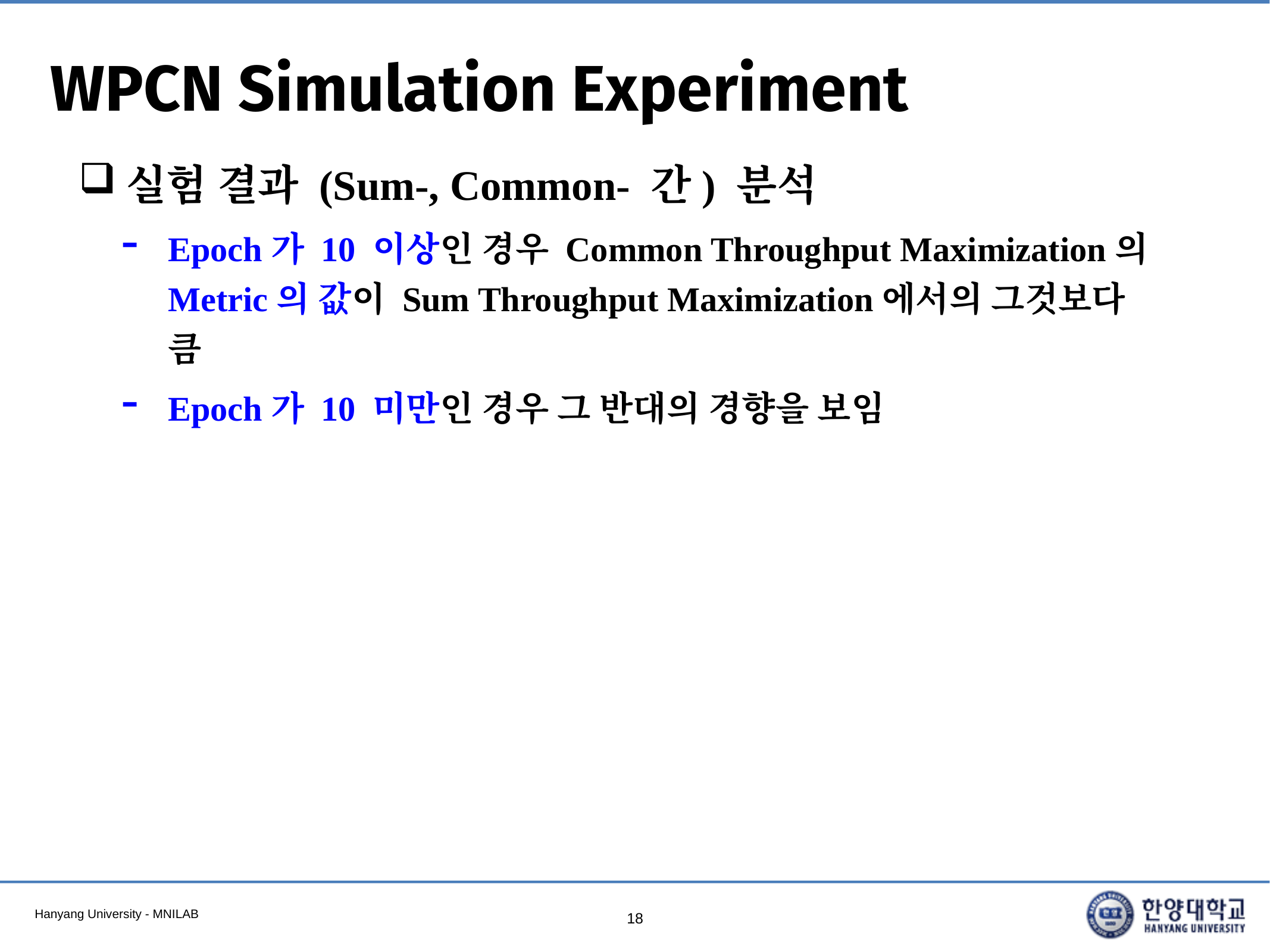

# WPCN Simulation Experiment
실험 결과 (Sum-, Common- 간) 분석
Epoch가 10 이상인 경우 Common Throughput Maximization의 Metric의 값이 Sum Throughput Maximization에서의 그것보다 큼
Epoch가 10 미만인 경우 그 반대의 경향을 보임
18